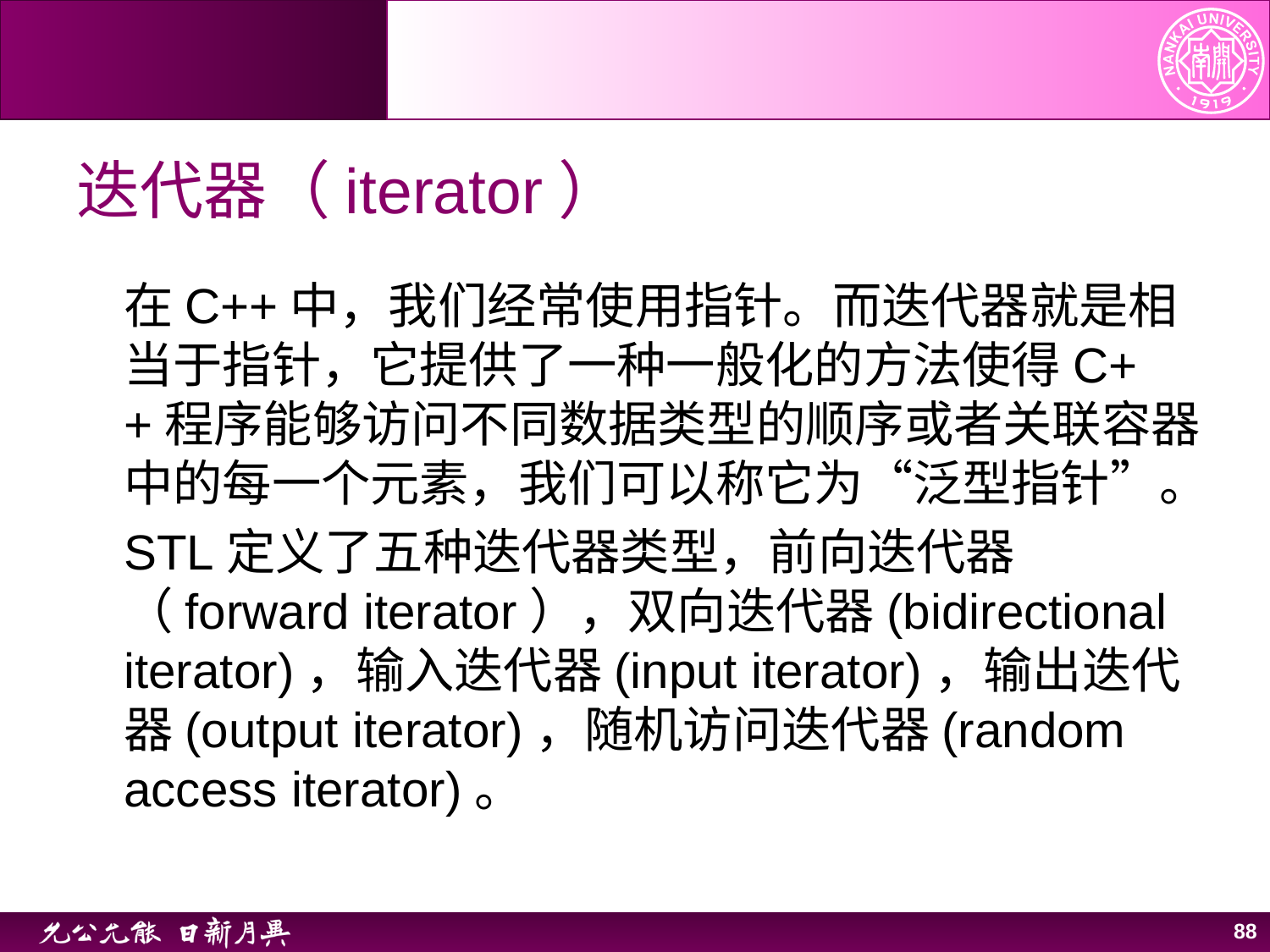

# 迭代器（iterator）
在C++中，我们经常使用指针。而迭代器就是相当于指针，它提供了一种一般化的方法使得C++程序能够访问不同数据类型的顺序或者关联容器中的每一个元素，我们可以称它为“泛型指针”。
STL定义了五种迭代器类型，前向迭代器（forward iterator），双向迭代器(bidirectional iterator)，输入迭代器(input iterator)，输出迭代器(output iterator)，随机访问迭代器(random access iterator)。

88